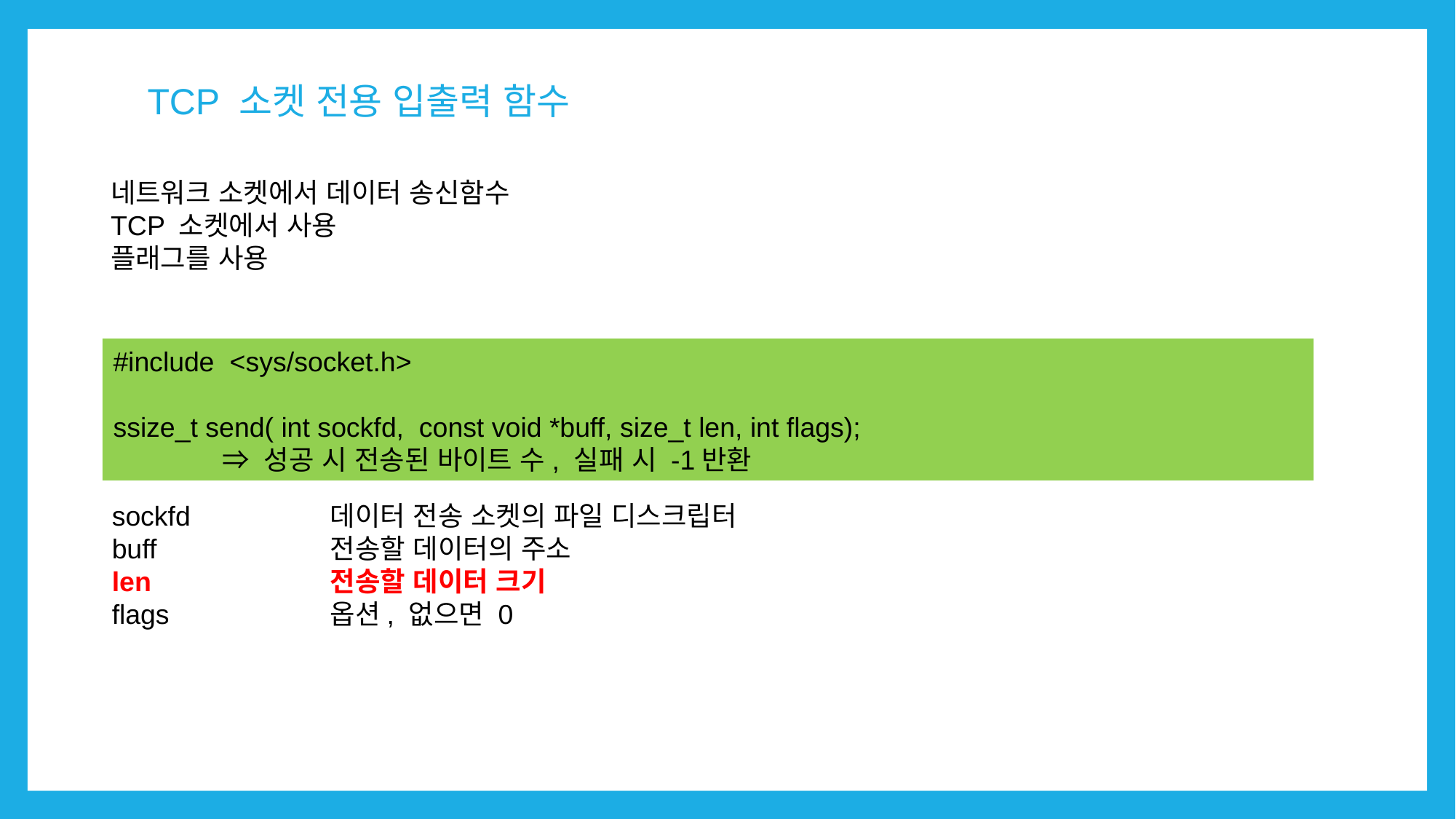

# TCP 소켓 전용 입출력 함수
네트워크 소켓에서 데이터 송신함수
TCP 소켓에서 사용
플래그를 사용
#include  <sys/socket.h>

ssize_t send( int sockfd,  const void *buff, size_t len, int flags);
	⇒ 성공 시 전송된 바이트 수, 실패 시 -1반환
sockfd		데이터 전송 소켓의 파일 디스크립터
buff      		전송할 데이터의 주소
len		전송할 데이터 크기
flags     		옵션, 없으면 0